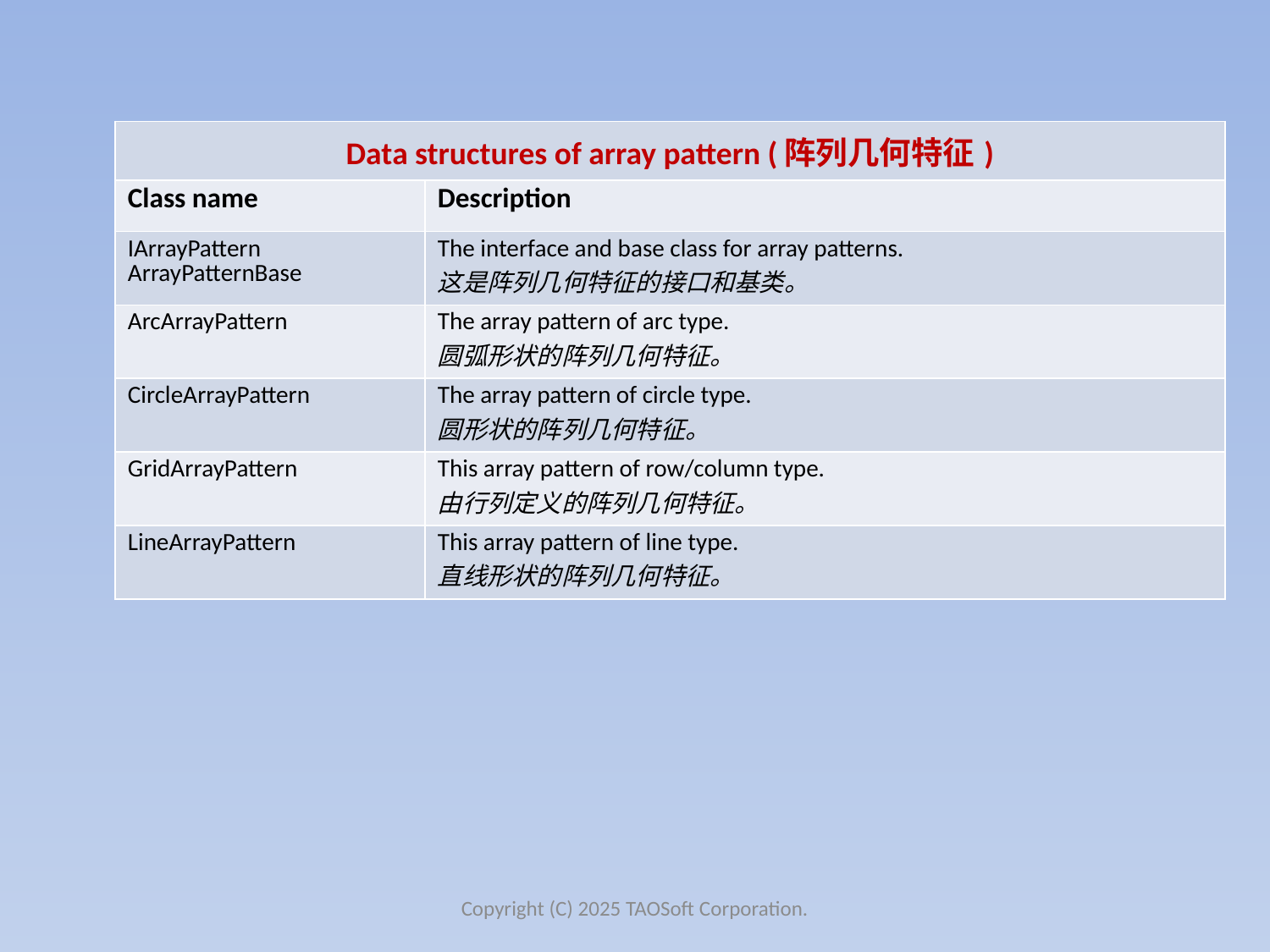

| Data structures of array pattern (阵列几何特征) |  |
| --- | --- |
| Class name | Description |
| IArrayPattern ArrayPatternBase | The interface and base class for array patterns. 这是阵列几何特征的接口和基类。 |
| ArcArrayPattern | The array pattern of arc type. 圆弧形状的阵列几何特征。 |
| CircleArrayPattern | The array pattern of circle type. 圆形状的阵列几何特征。 |
| GridArrayPattern | This array pattern of row/column type. 由行列定义的阵列几何特征。 |
| LineArrayPattern | This array pattern of line type. 直线形状的阵列几何特征。 |
Copyright (C) 2025 TAOSoft Corporation.
6